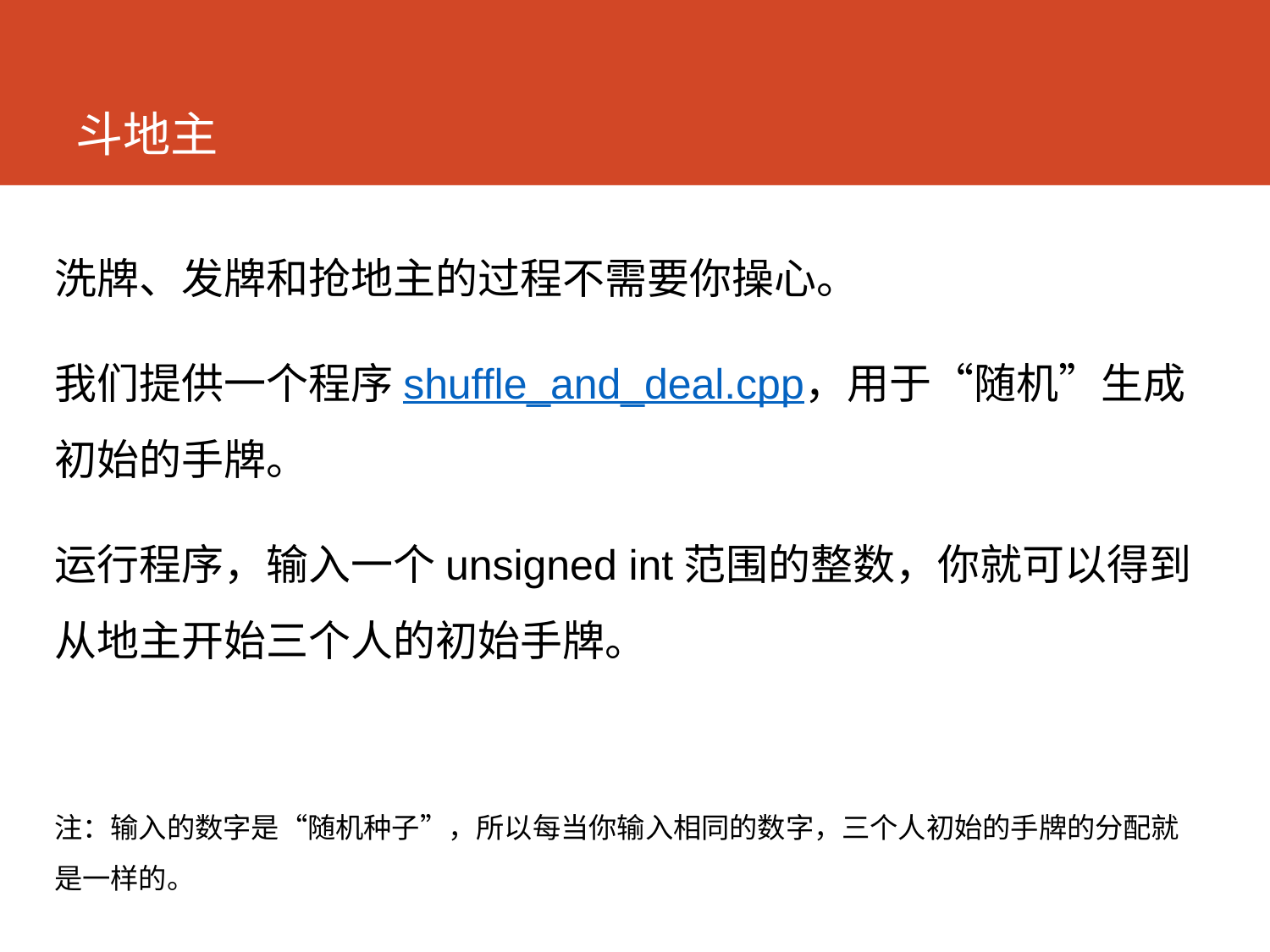

# 斗地主
洗牌、发牌和抢地主的过程不需要你操心。
我们提供一个程序shuffle_and_deal.cpp，用于“随机”生成初始的手牌。
运行程序，输入一个unsigned int范围的整数，你就可以得到从地主开始三个人的初始手牌。

注：输入的数字是“随机种子”，所以每当你输入相同的数字，三个人初始的手牌的分配就是一样的。